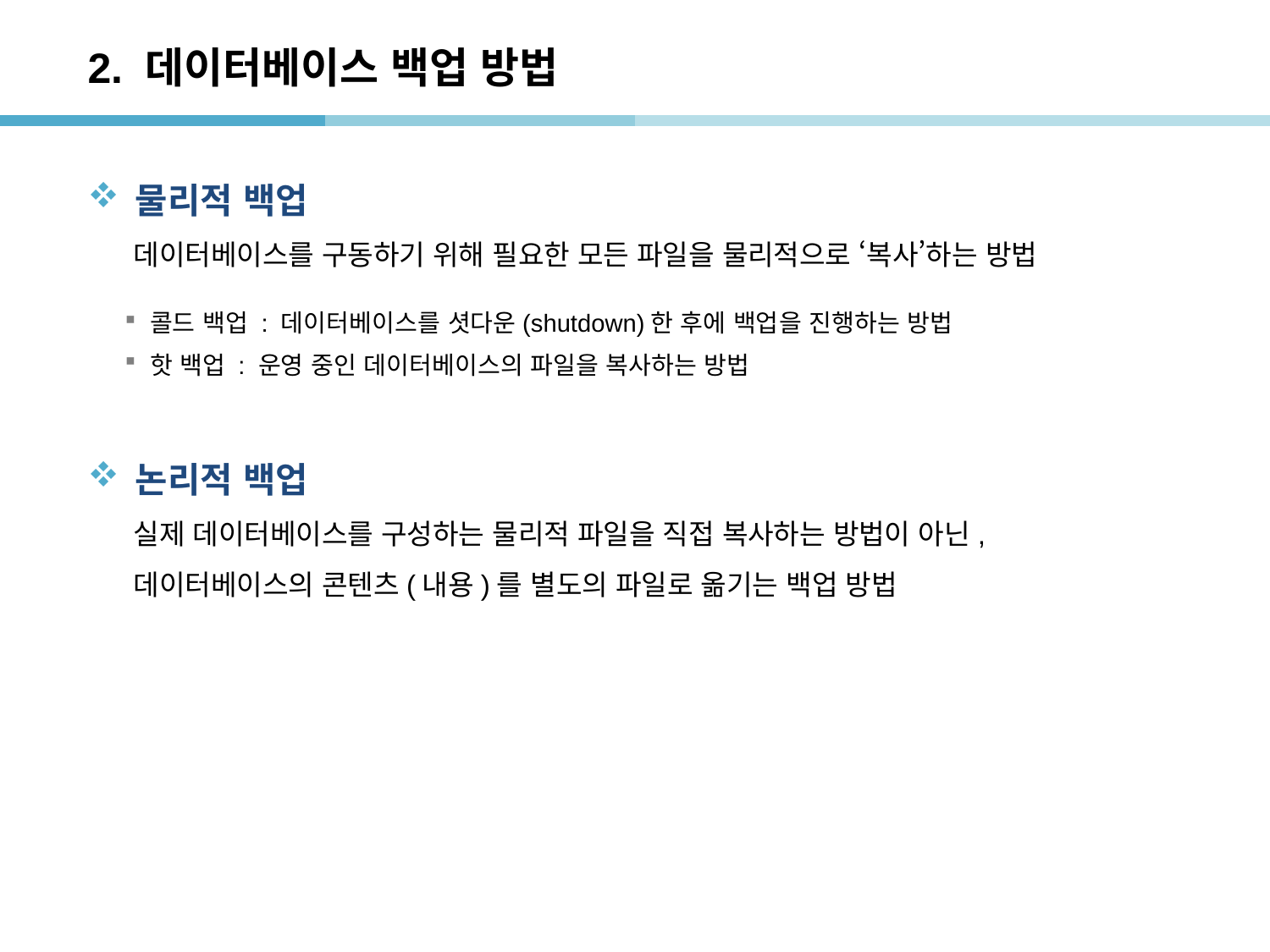

# 2. 데이터베이스 백업 방법
물리적 백업
     데이터베이스를 구동하기 위해 필요한 모든 파일을 물리적으로 ‘복사’하는 방법

콜드 백업 : 데이터베이스를 셧다운(shutdown)한 후에 백업을 진행하는 방법
핫 백업 : 운영 중인 데이터베이스의 파일을 복사하는 방법

논리적 백업
     실제 데이터베이스를 구성하는 물리적 파일을 직접 복사하는 방법이 아닌,
     데이터베이스의 콘텐츠(내용)를 별도의 파일로 옮기는 백업 방법